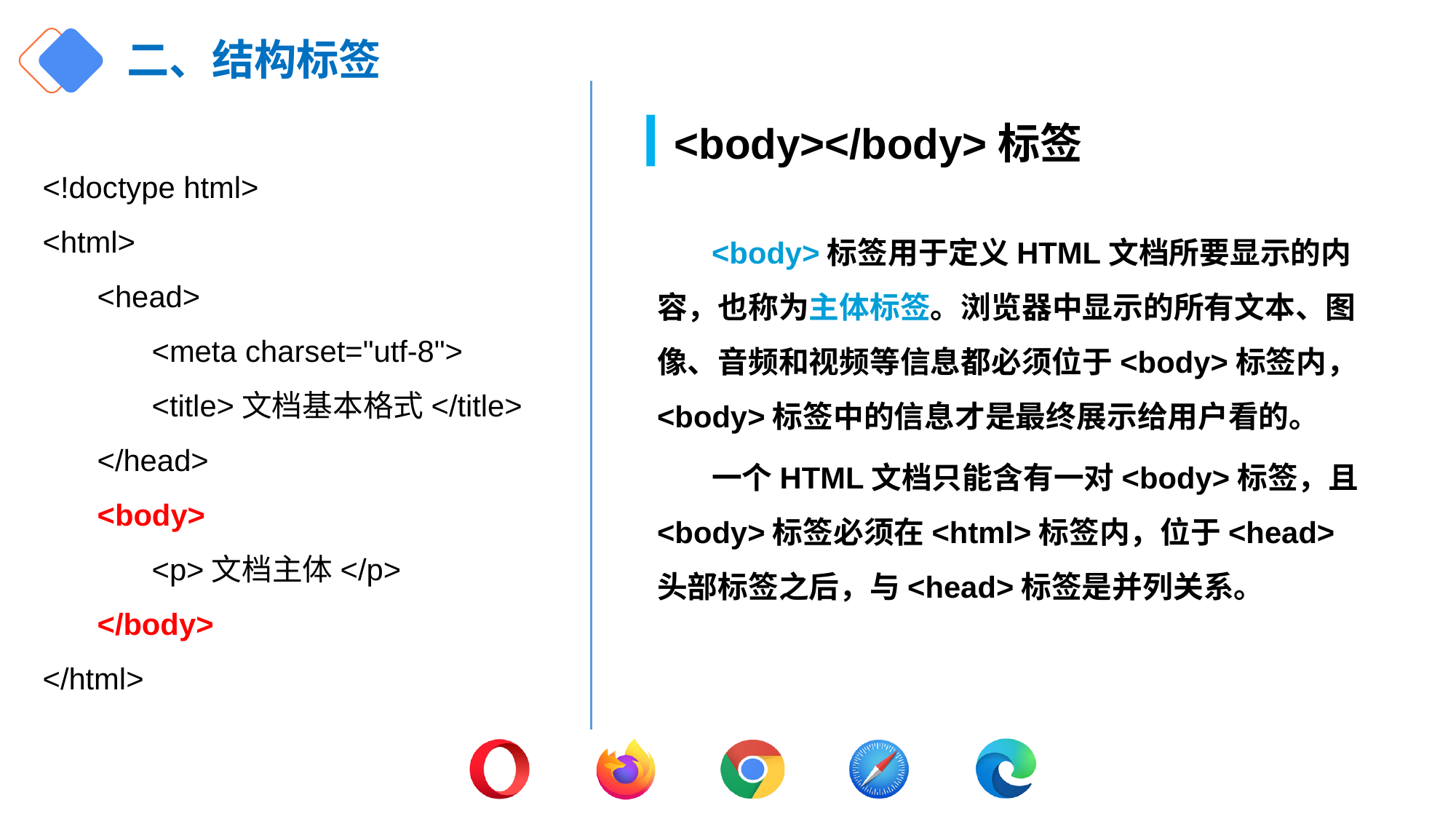

# 二、结构标签
<body></body>标签

<!doctype html>
<html>
<head>
<meta charset="utf-8">
<title>文档基本格式</title>
</head>
<body>
<p>文档主体</p>
</body>
</html>
<body>标签用于定义HTML文档所要显示的内容，也称为主体标签。浏览器中显示的所有文本、图像、音频和视频等信息都必须位于<body>标签内，<body>标签中的信息才是最终展示给用户看的。
一个HTML文档只能含有一对<body>标签，且<body>标签必须在<html>标签内，位于<head>头部标签之后，与<head>标签是并列关系。